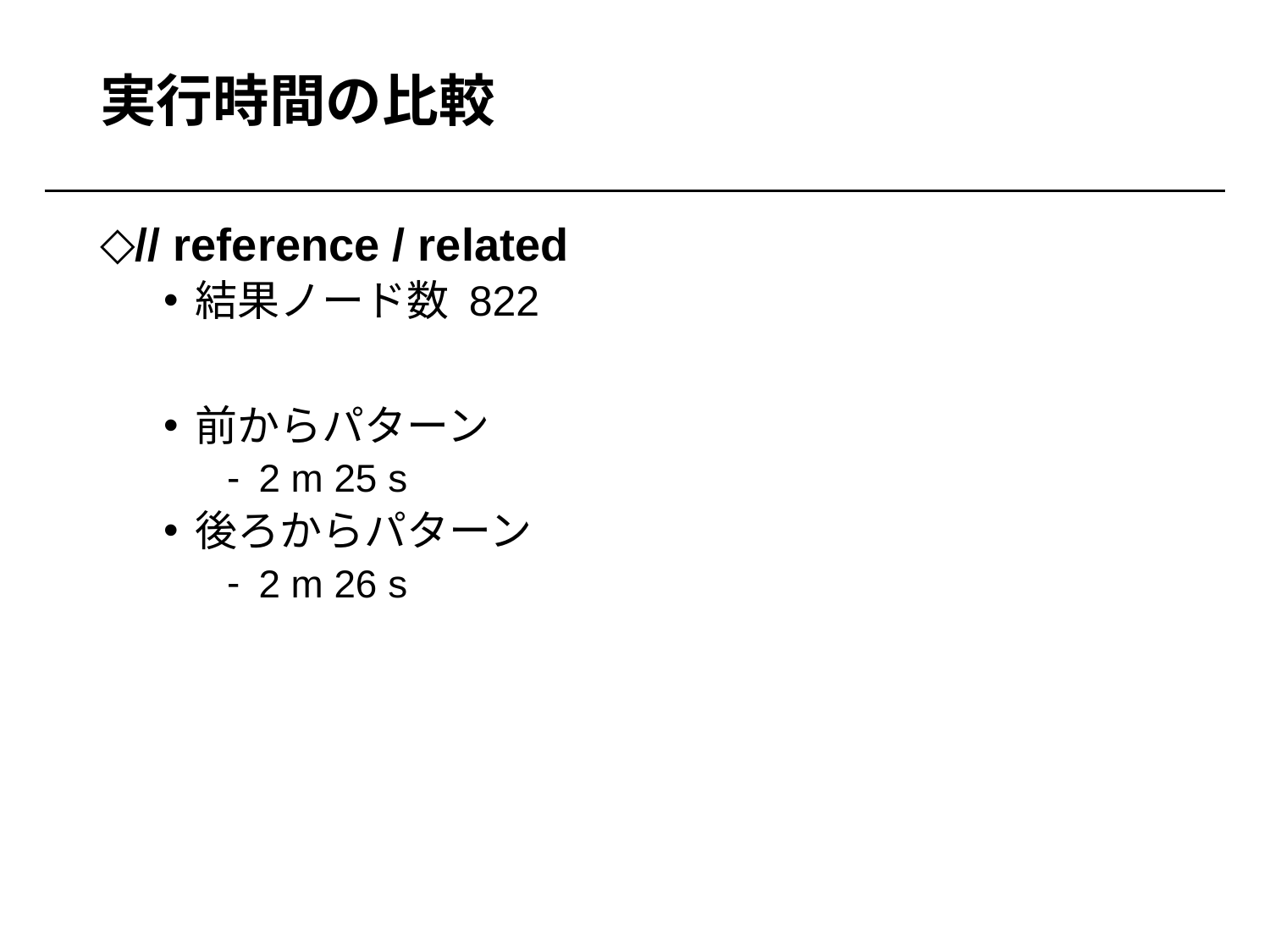

# 実行時間の比較
// reference / related
結果ノード数 822

前からパターン
2 m 25 s
後ろからパターン
2 m 26 s